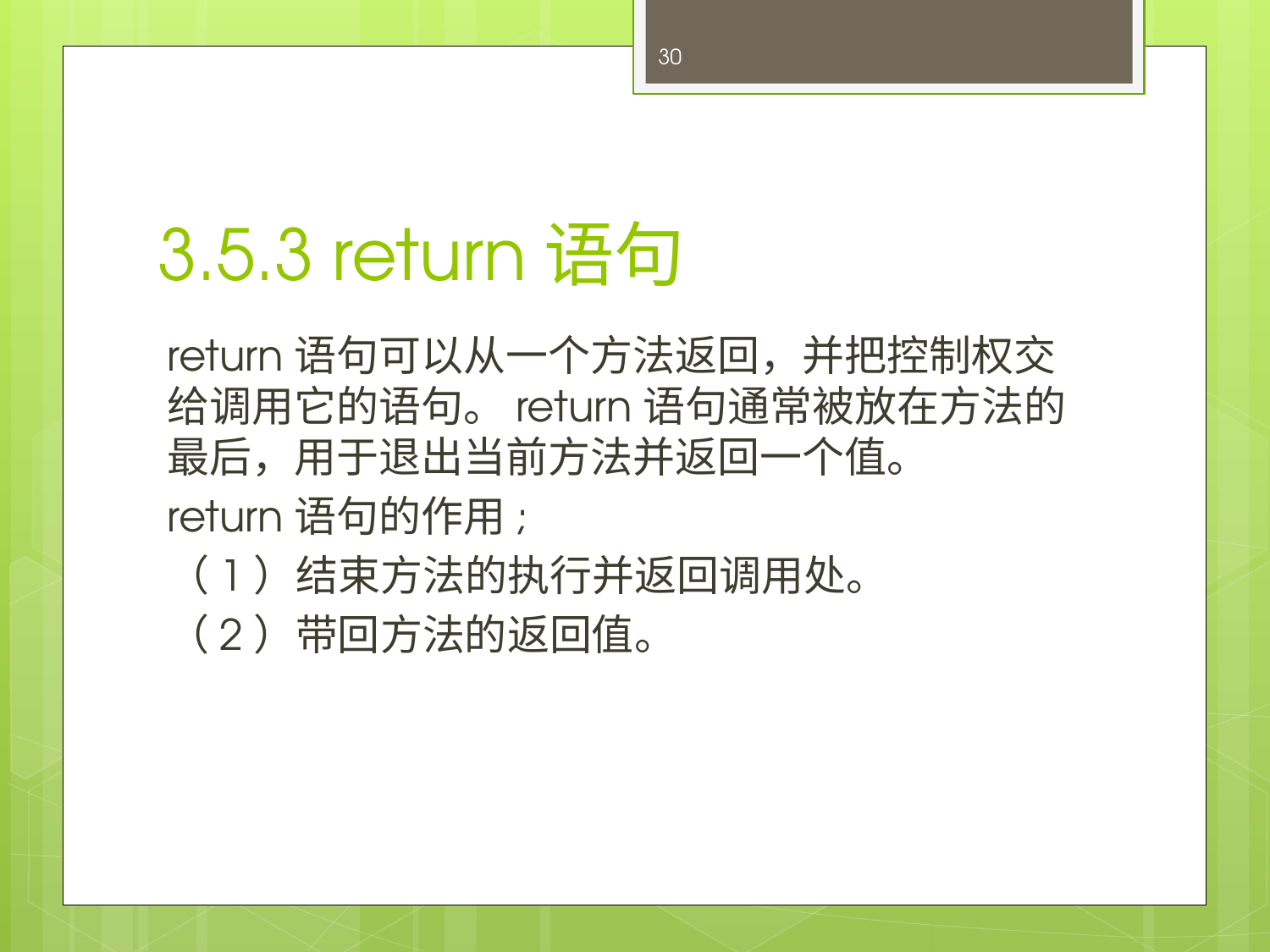

30
# 3.5.3 return语句
return语句可以从一个方法返回，并把控制权交给调用它的语句。return语句通常被放在方法的最后，用于退出当前方法并返回一个值。
return语句的作用;
（1）结束方法的执行并返回调用处。
（2）带回方法的返回值。